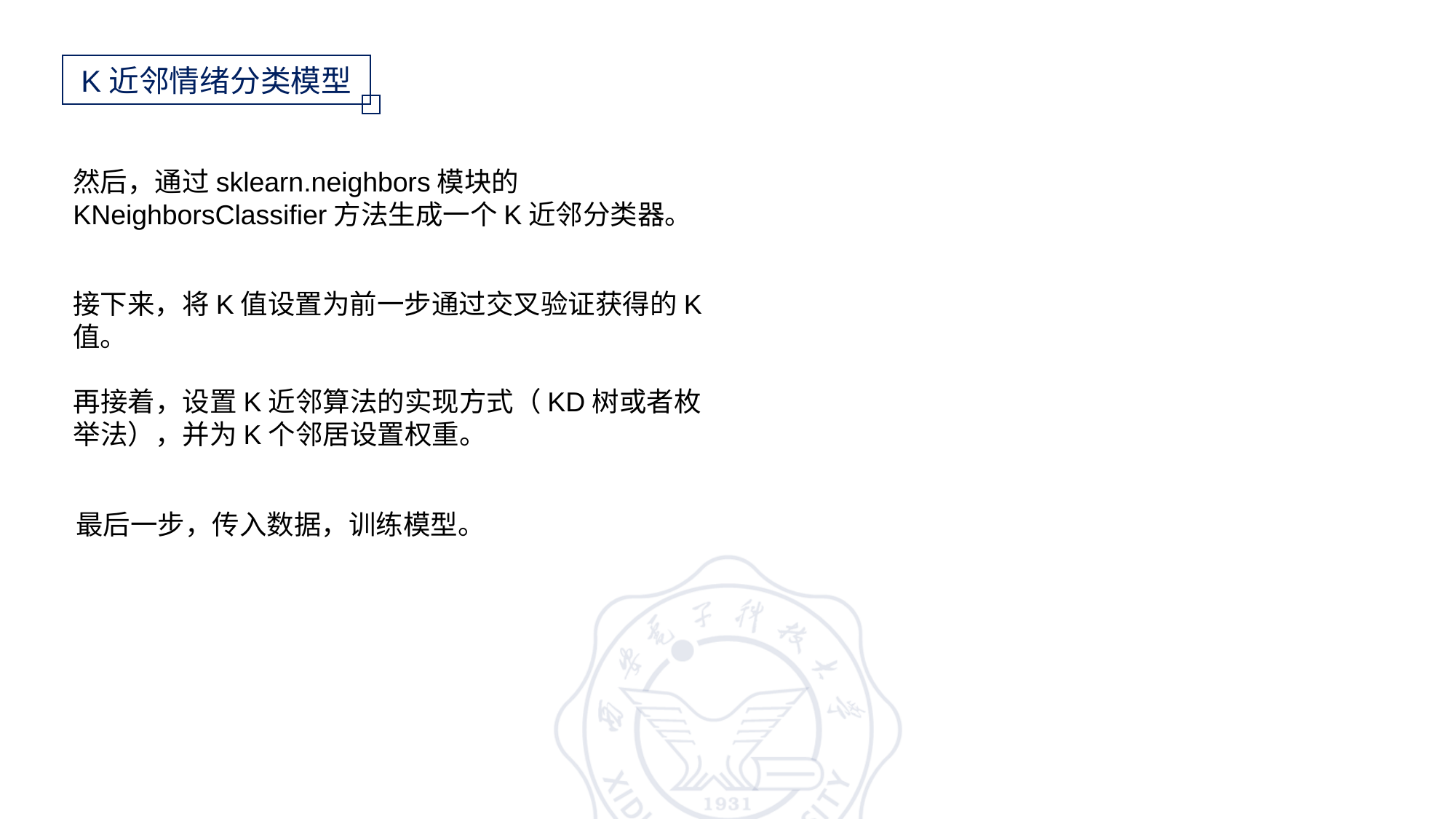

K近邻情绪分类模型

然后，通过sklearn.neighbors模块的KNeighborsClassifier方法生成一个K近邻分类器。
接下来，将K值设置为前一步通过交叉验证获得的K值。
再接着，设置K近邻算法的实现方式（KD树或者枚举法），并为K个邻居设置权重。
最后一步，传入数据，训练模型。